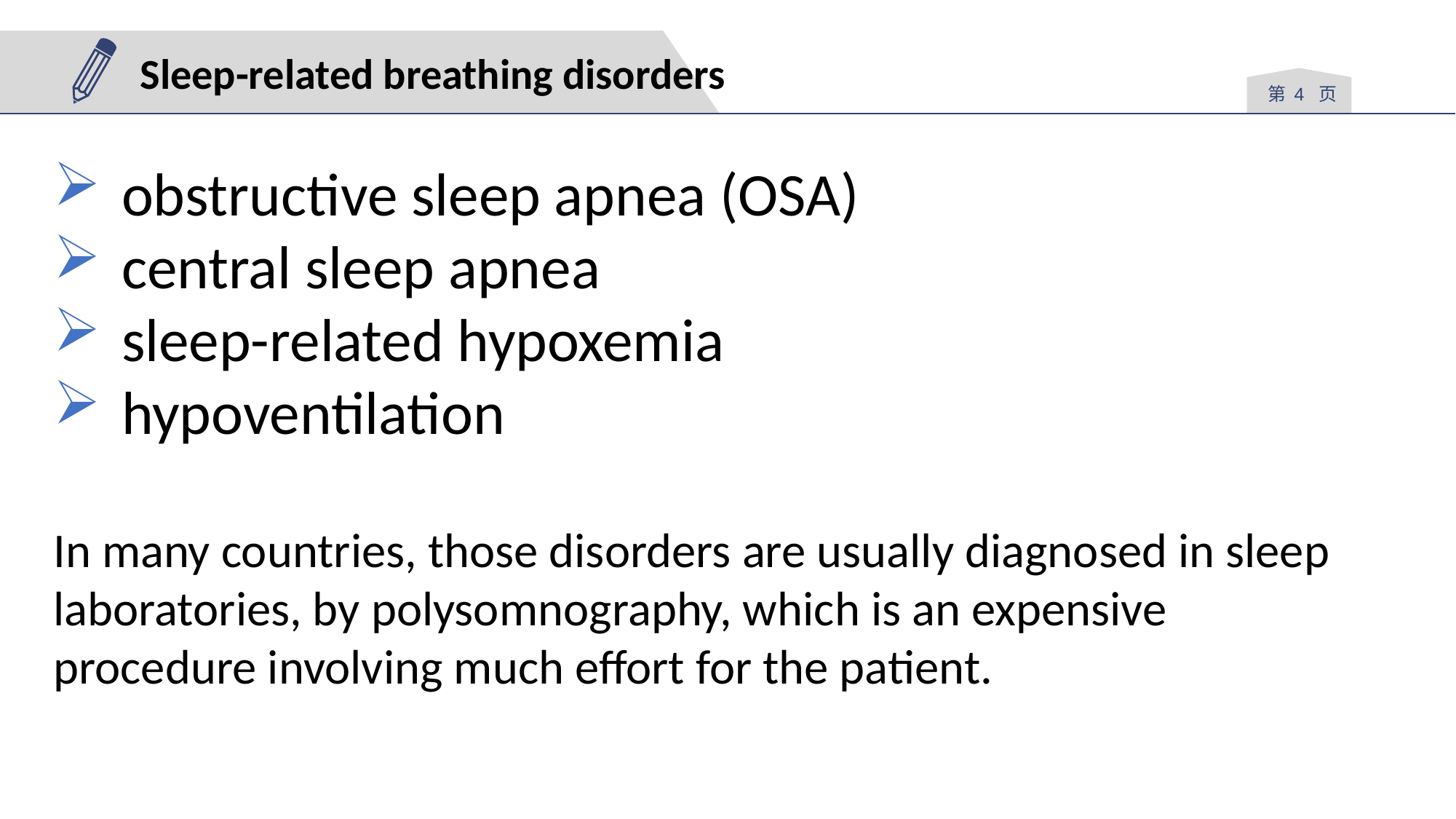

Sleep-related breathing disorders

第 4  页
obstructive sleep apnea (OSA)
central sleep apnea
sleep-related hypoxemia
hypoventilation

In many countries, those disorders are usually diagnosed in sleep laboratories, by polysomnography, which is an expensive procedure involving much effort for the patient.